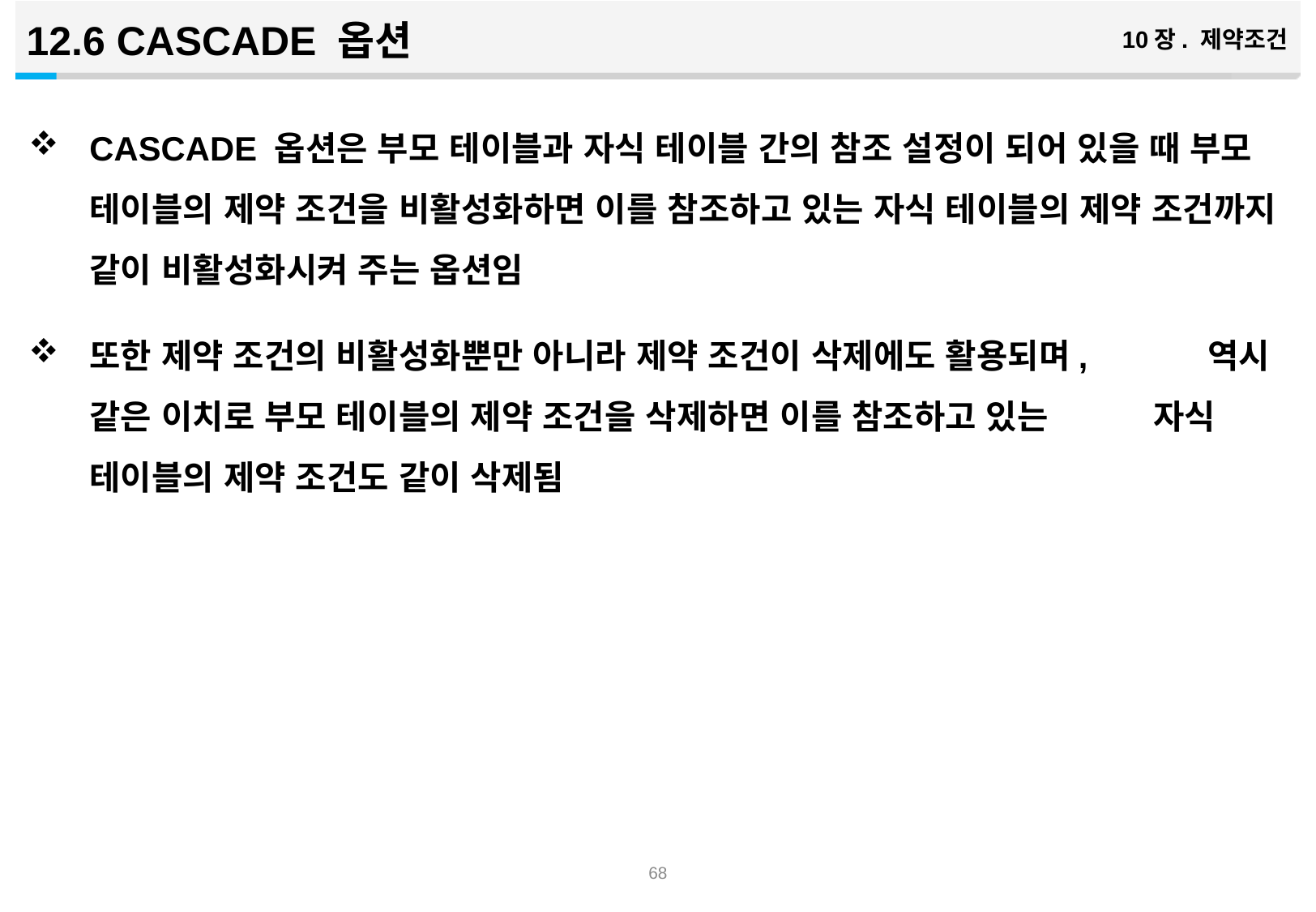

12.6 CASCADE 옵션
10장. 제약조건
CASCADE 옵션은 부모 테이블과 자식 테이블 간의 참조 설정이 되어 있을 때 부모 테이블의 제약 조건을 비활성화하면 이를 참조하고 있는 자식 테이블의 제약 조건까지 같이 비활성화시켜 주는 옵션임
또한 제약 조건의 비활성화뿐만 아니라 제약 조건이 삭제에도 활용되며,            역시 같은 이치로 부모 테이블의 제약 조건을 삭제하면 이를 참조하고 있는           자식 테이블의 제약 조건도 같이 삭제됨

68